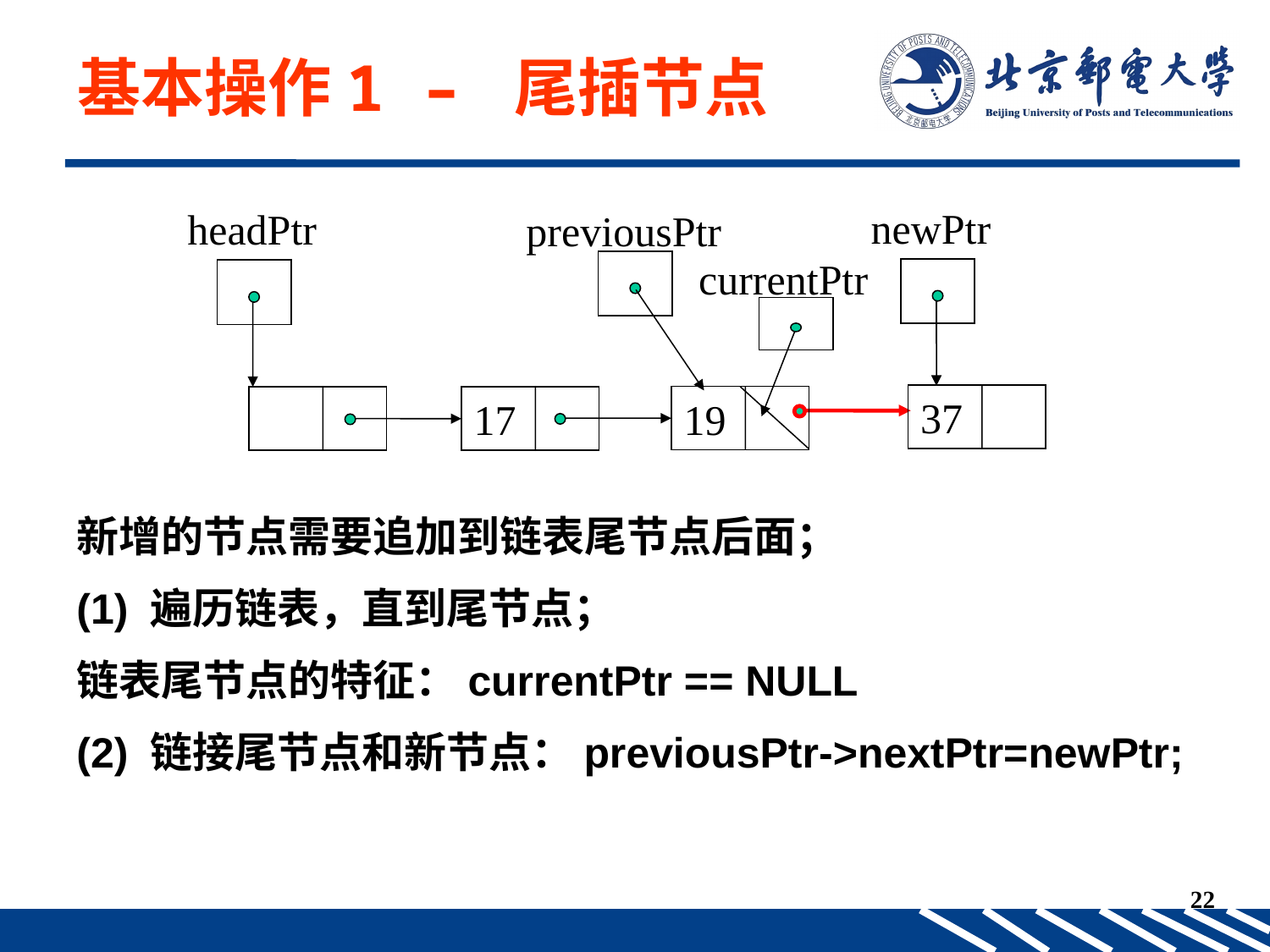

基本操作1 – 尾插节点
newPtr

37

headPtr

   previousPtr

currentPtr

19

17

新增的节点需要追加到链表尾节点后面；
(1) 遍历链表，直到尾节点；
链表尾节点的特征：currentPtr == NULL
(2) 链接尾节点和新节点：previousPtr->nextPtr=newPtr;
22